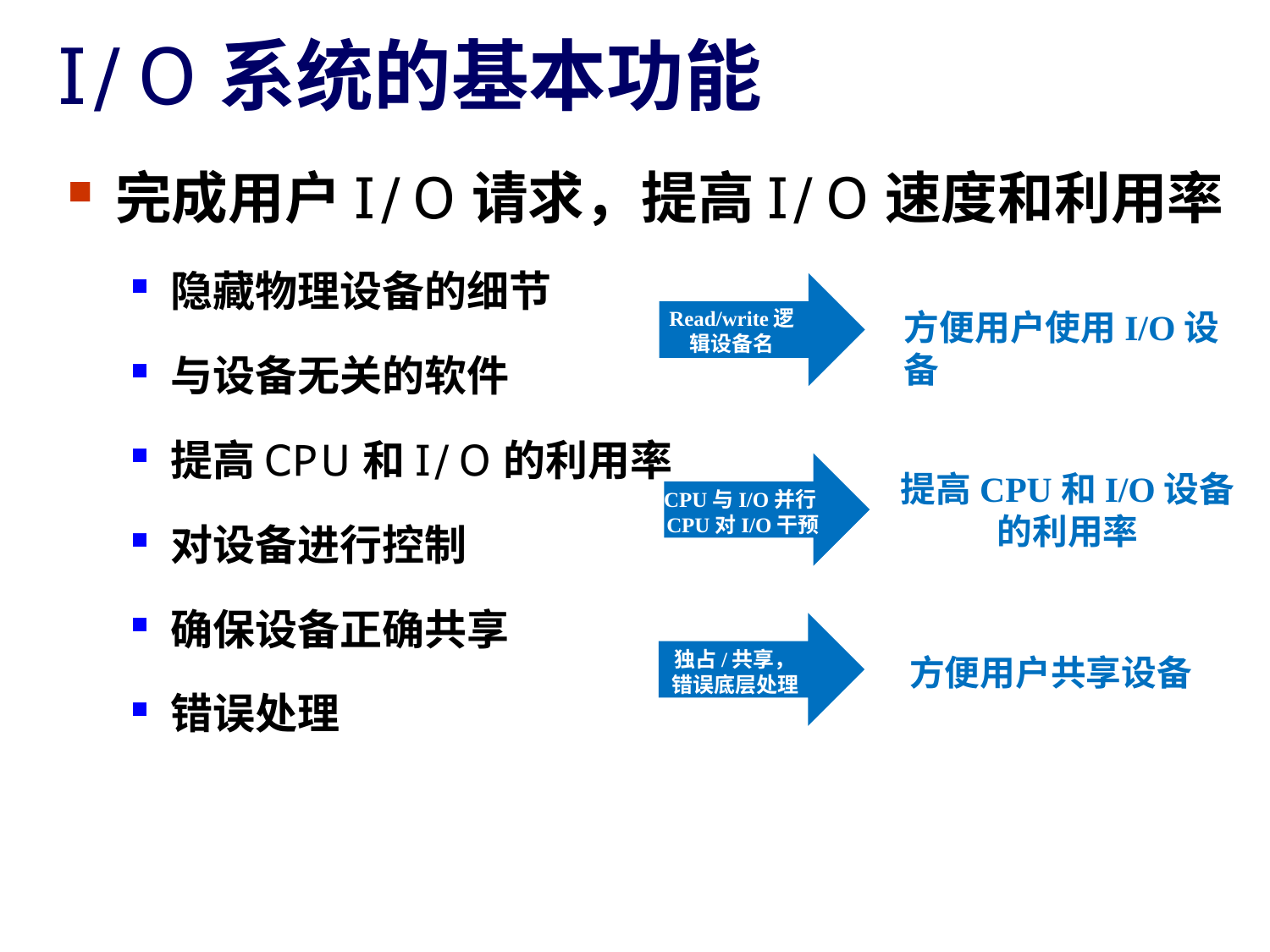

# I/O系统的基本功能
完成用户I/O请求，提高I/O速度和利用率
隐藏物理设备的细节
与设备无关的软件
提高CPU和I/O的利用率
对设备进行控制
确保设备正确共享
错误处理

Read/write逻辑设备名
方便用户使用I/O设备

提高CPU和I/O设备的利用率
CPU与I/O并行CPU对I/O干预

独占/共享，错误底层处理
方便用户共享设备
3